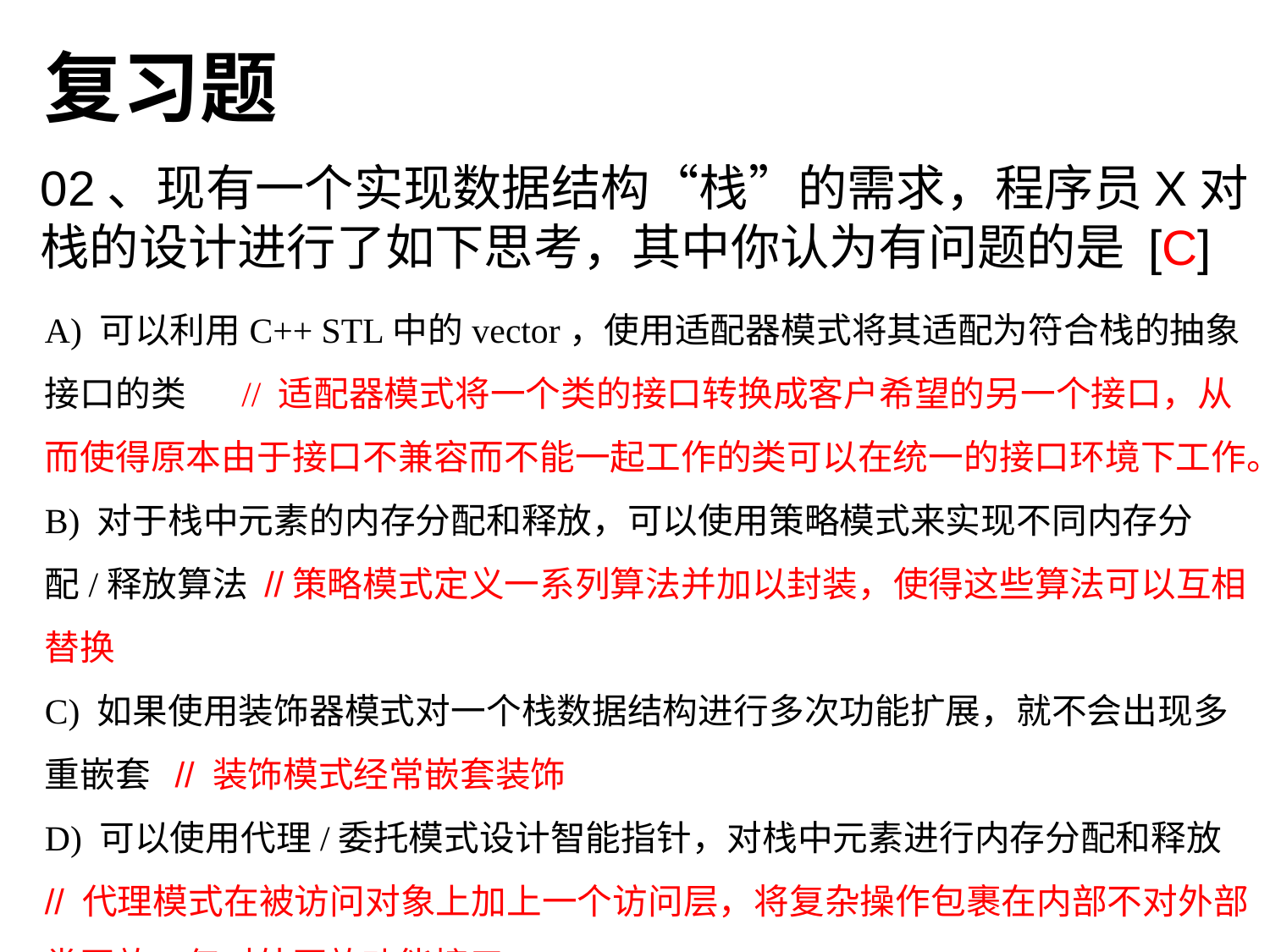

复习题
02、现有一个实现数据结构“栈”的需求，程序员X对栈的设计进行了如下思考，其中你认为有问题的是 [C]
A) 可以利用C++ STL中的vector，使用适配器模式将其适配为符合栈的抽象接口的类      // 适配器模式将一个类的接口转换成客户希望的另一个接口，从而使得原本由于接口不兼容而不能一起工作的类可以在统一的接口环境下工作。
B) 对于栈中元素的内存分配和释放，可以使用策略模式来实现不同内存分配/释放算法 //策略模式定义一系列算法并加以封装，使得这些算法可以互相替换
C) 如果使用装饰器模式对一个栈数据结构进行多次功能扩展，就不会出现多重嵌套  // 装饰模式经常嵌套装饰
D) 可以使用代理/委托模式设计智能指针，对栈中元素进行内存分配和释放
// 代理模式在被访问对象上加上一个访问层，将复杂操作包裹在内部不对外部类开放，仅对外开放功能接口